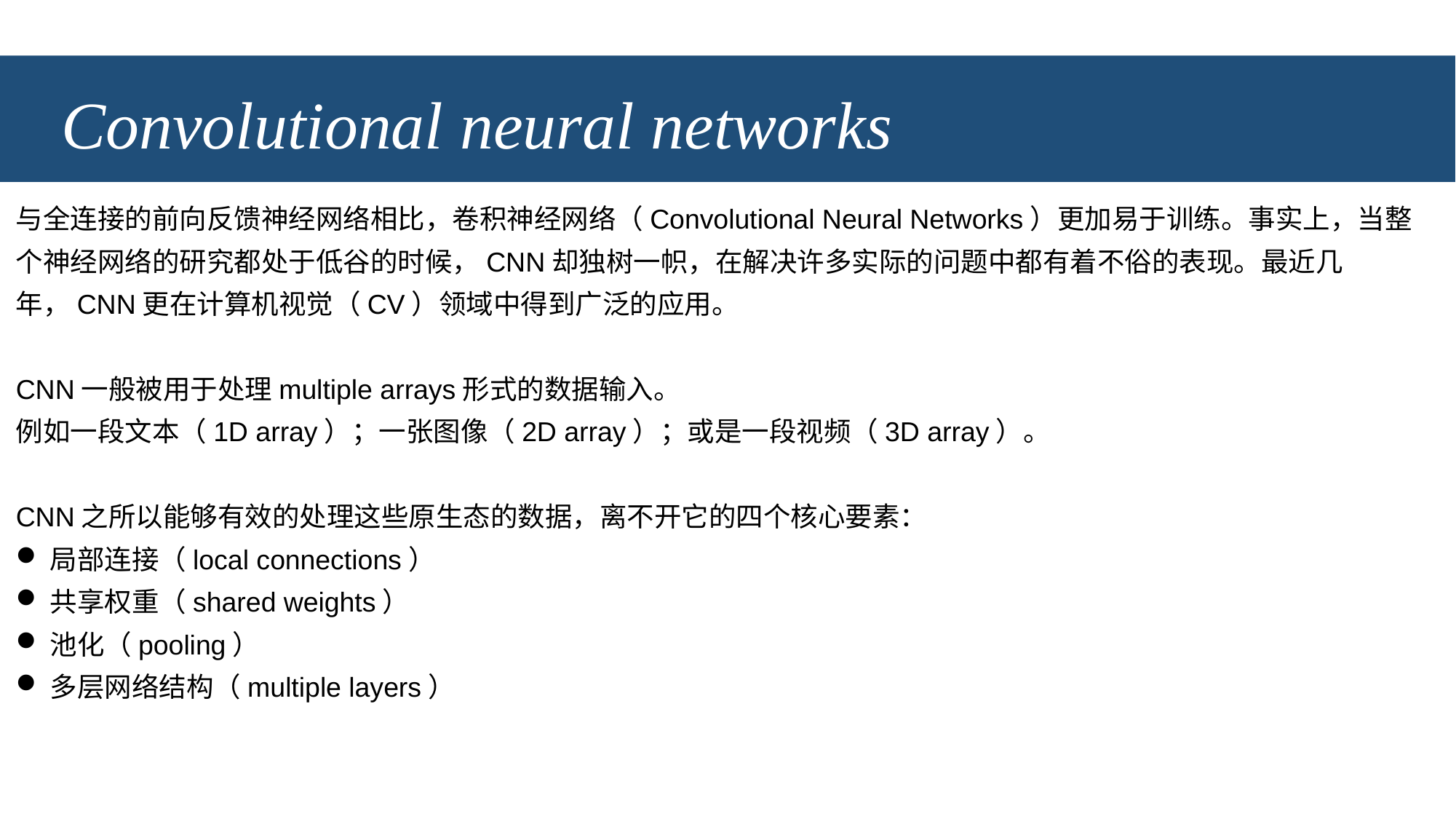

# Convolutional neural networks

与全连接的前向反馈神经网络相比，卷积神经网络（Convolutional Neural Networks）更加易于训练。事实上，当整个神经网络的研究都处于低谷的时候，CNN却独树一帜，在解决许多实际的问题中都有着不俗的表现。最近几年，CNN更在计算机视觉（CV）领域中得到广泛的应用。

CNN一般被用于处理multiple arrays形式的数据输入。
例如一段文本（1D array）；一张图像（2D array）；或是一段视频（3D array）。

CNN之所以能够有效的处理这些原生态的数据，离不开它的四个核心要素：
局部连接（local connections）
共享权重（shared weights）
池化（pooling）
多层网络结构（multiple layers）
：
是：